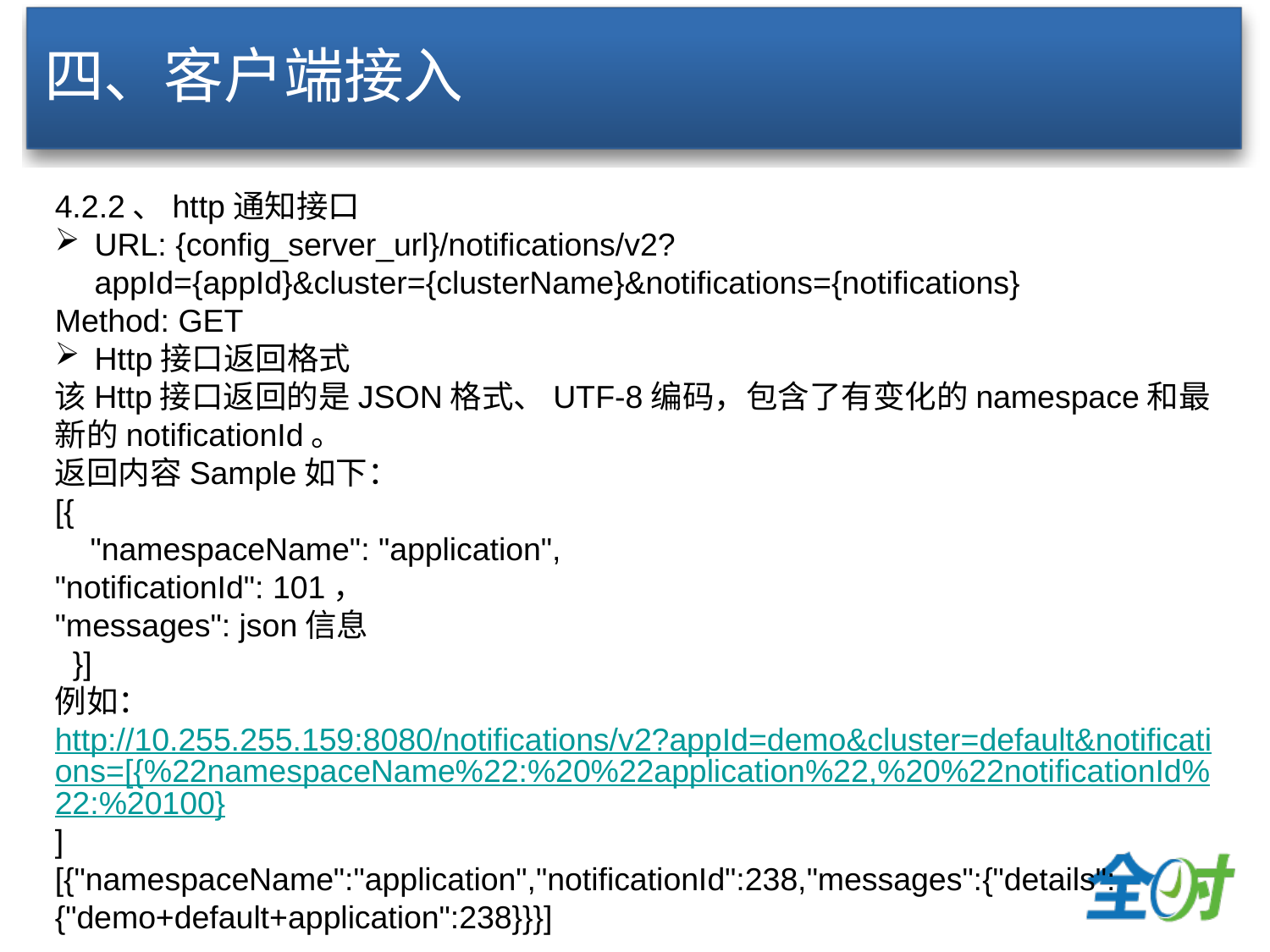

# 四、客户端接入
4.2.2、http通知接口
URL: {config_server_url}/notifications/v2?appId={appId}&cluster={clusterName}&notifications={notifications}
Method: GET
Http接口返回格式
该Http接口返回的是JSON格式、UTF-8编码，包含了有变化的namespace和最新的notificationId。
返回内容Sample如下：
[{
    "namespaceName": "application",
"notificationId": 101，
"messages": json信息
  }]
例如：
http://10.255.255.159:8080/notifications/v2?appId=demo&cluster=default&notifications=[{%22namespaceName%22:%20%22application%22,%20%22notificationId%22:%20100}]
[{"namespaceName":"application","notificationId":238,"messages":{"details":{"demo+default+application":238}}}]